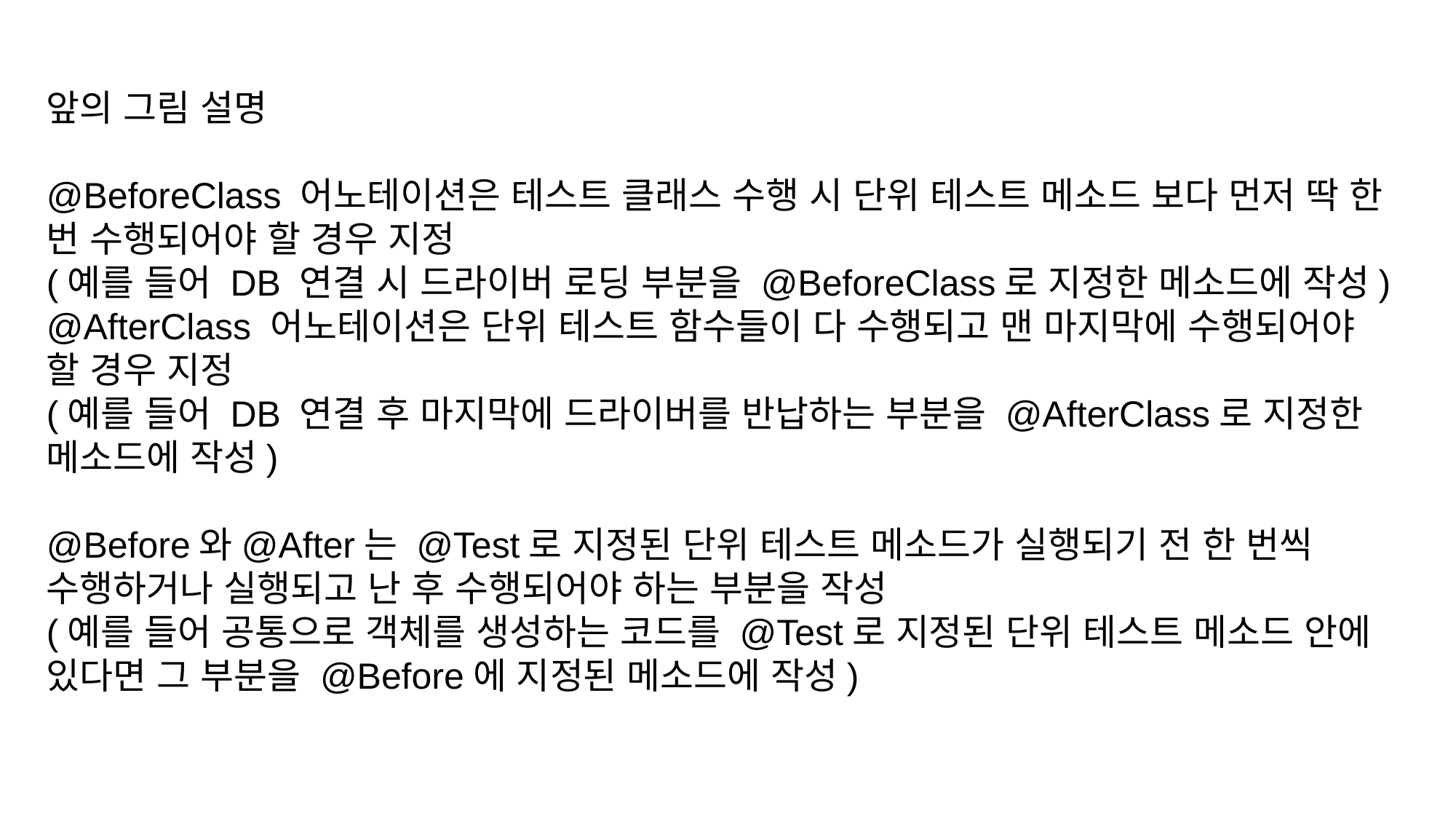

앞의 그림 설명

@BeforeClass 어노테이션은 테스트 클래스 수행 시 단위 테스트 메소드 보다 먼저 딱 한 번 수행되어야 할 경우 지정
(예를 들어 DB 연결 시 드라이버 로딩 부분을 @BeforeClass로 지정한 메소드에 작성)
@AfterClass 어노테이션은 단위 테스트 함수들이 다 수행되고 맨 마지막에 수행되어야 할 경우 지정
(예를 들어 DB 연결 후 마지막에 드라이버를 반납하는 부분을 @AfterClass로 지정한 메소드에 작성)

@Before와@After는 @Test로 지정된 단위 테스트 메소드가 실행되기 전 한 번씩 수행하거나 실행되고 난 후 수행되어야 하는 부분을 작성
(예를 들어 공통으로 객체를 생성하는 코드를 @Test로 지정된 단위 테스트 메소드 안에 있다면 그 부분을 @Before에 지정된 메소드에 작성)